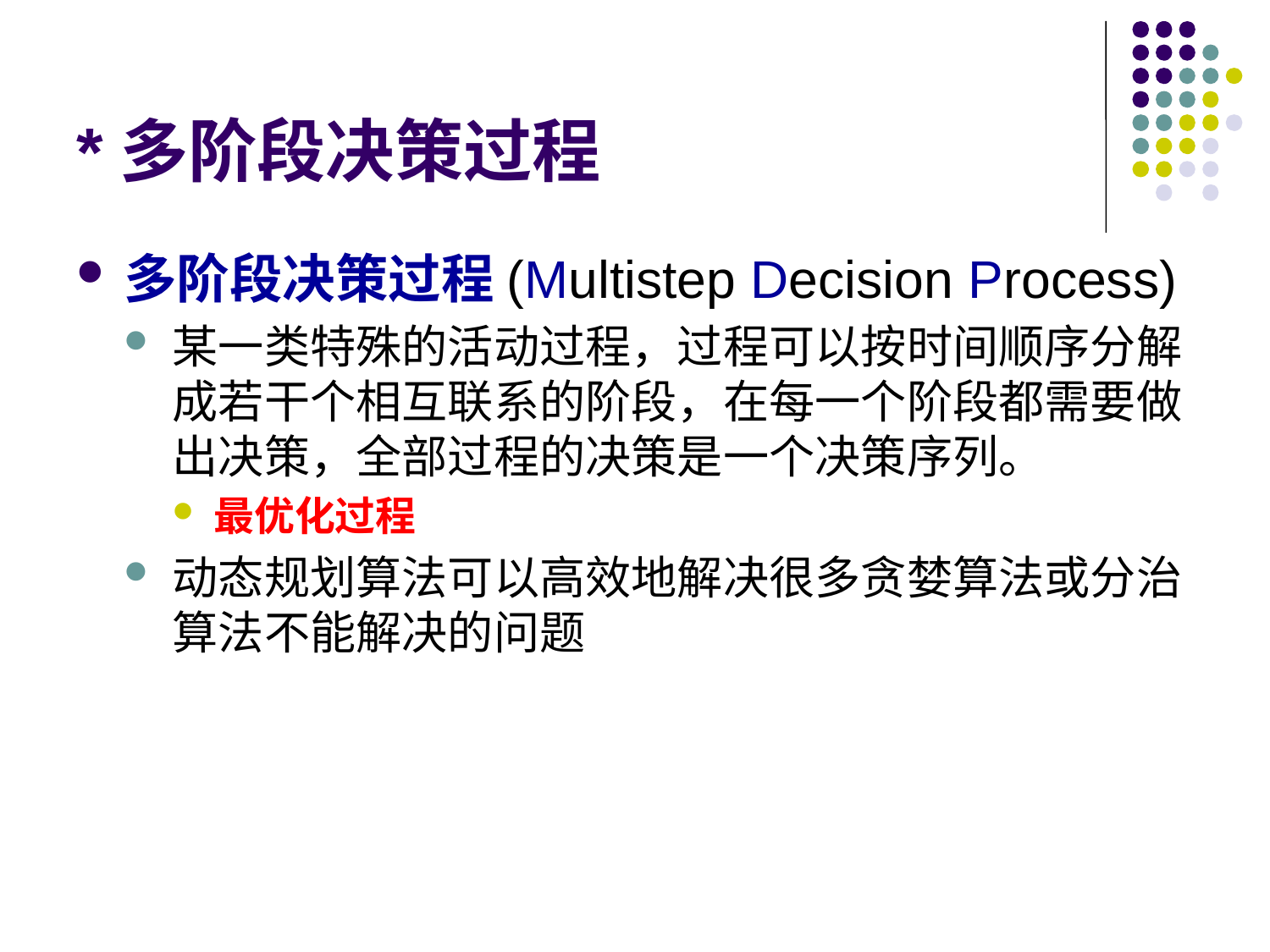

# *多阶段决策过程
多阶段决策过程(Multistep Decision Process)
某一类特殊的活动过程，过程可以按时间顺序分解成若干个相互联系的阶段，在每一个阶段都需要做出决策，全部过程的决策是一个决策序列。
最优化过程
动态规划算法可以高效地解决很多贪婪算法或分治算法不能解决的问题